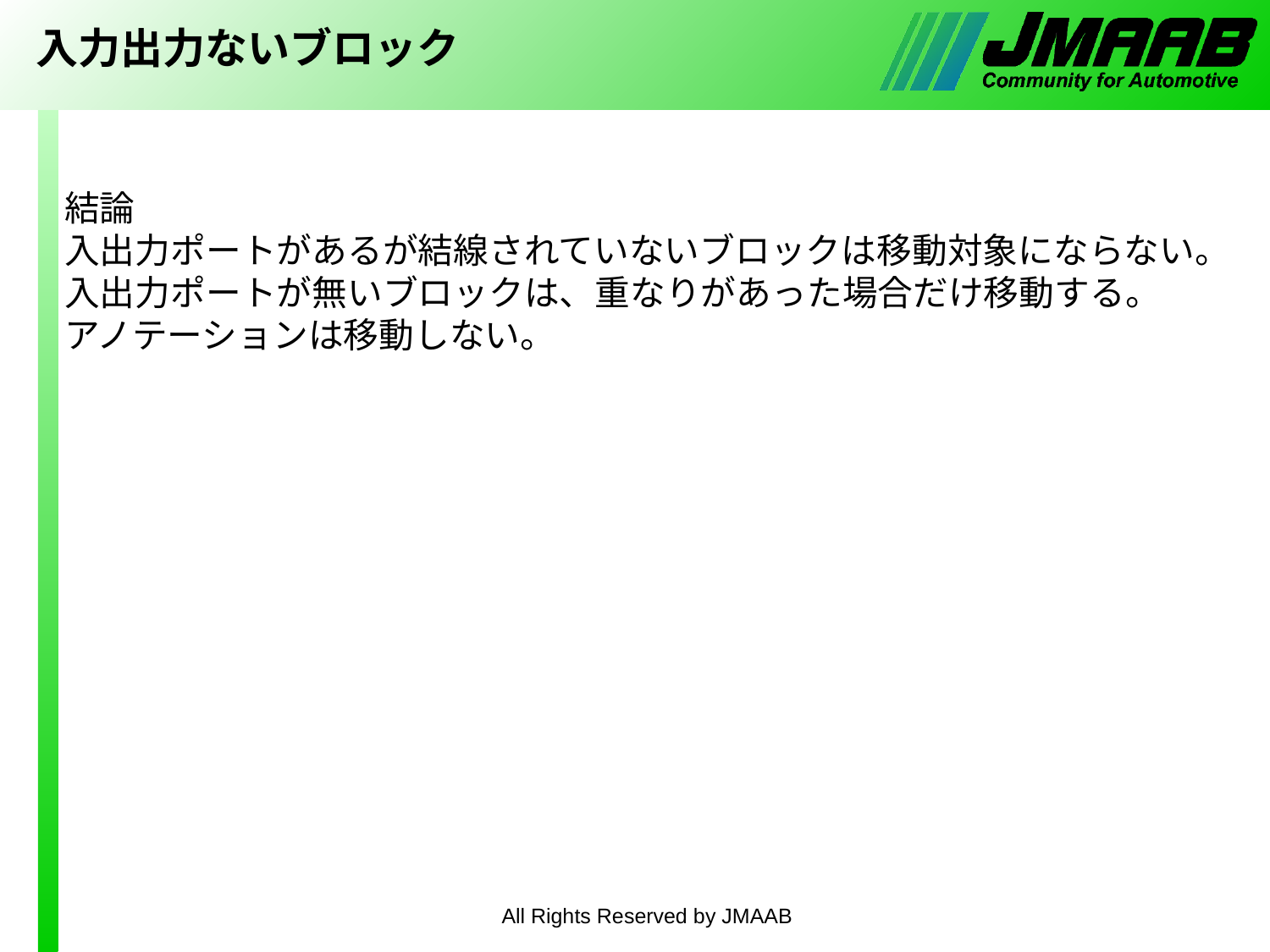

# 入力出力ないブロック
結論
入出力ポートがあるが結線されていないブロックは移動対象にならない。
入出力ポートが無いブロックは、重なりがあった場合だけ移動する。
アノテーションは移動しない。